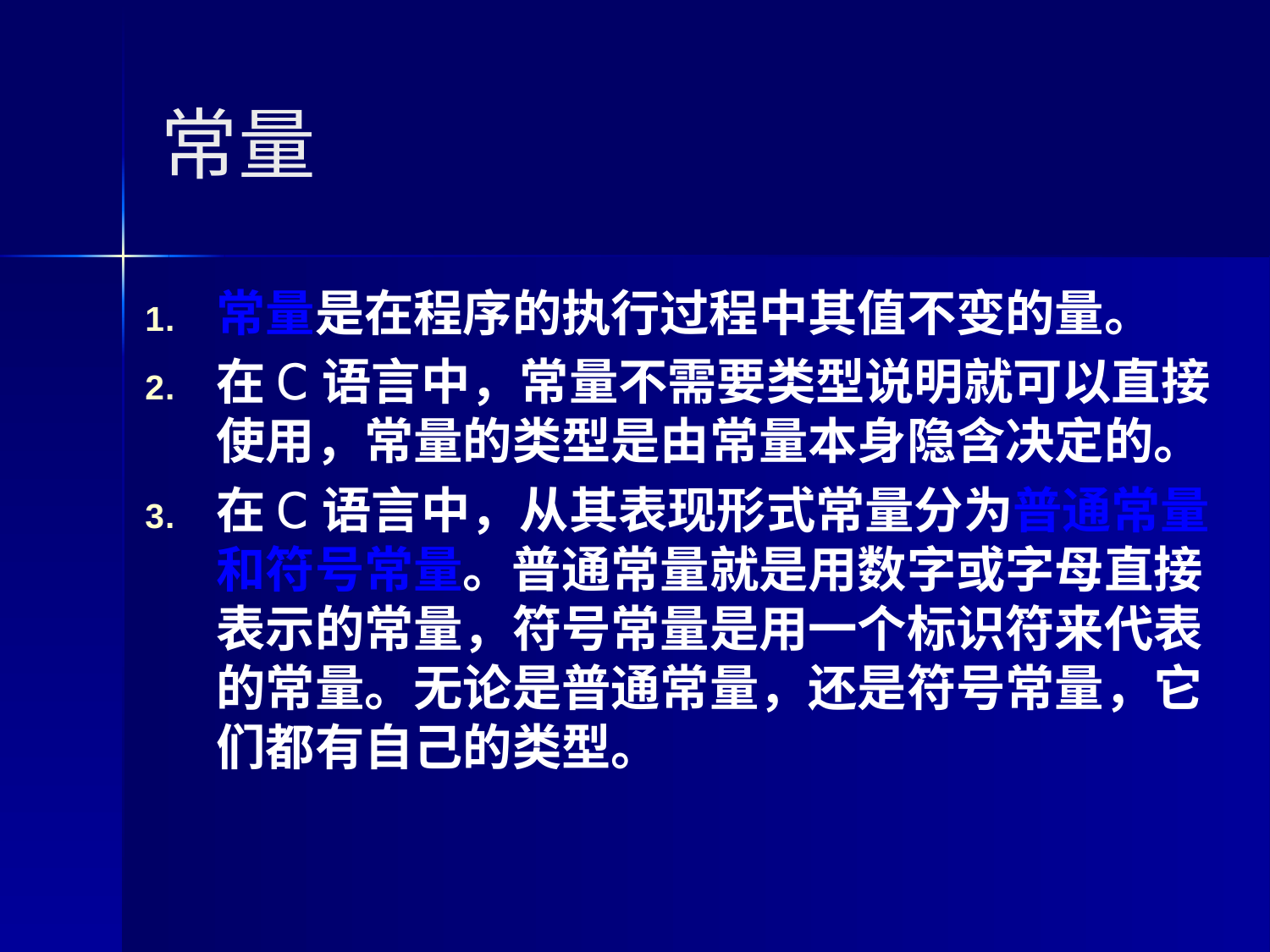

# 常量

常量是在程序的执行过程中其值不变的量。
在C语言中，常量不需要类型说明就可以直接使用，常量的类型是由常量本身隐含决定的。
在C语言中，从其表现形式常量分为普通常量和符号常量。普通常量就是用数字或字母直接表示的常量，符号常量是用一个标识符来代表的常量。无论是普通常量，还是符号常量，它们都有自己的类型。